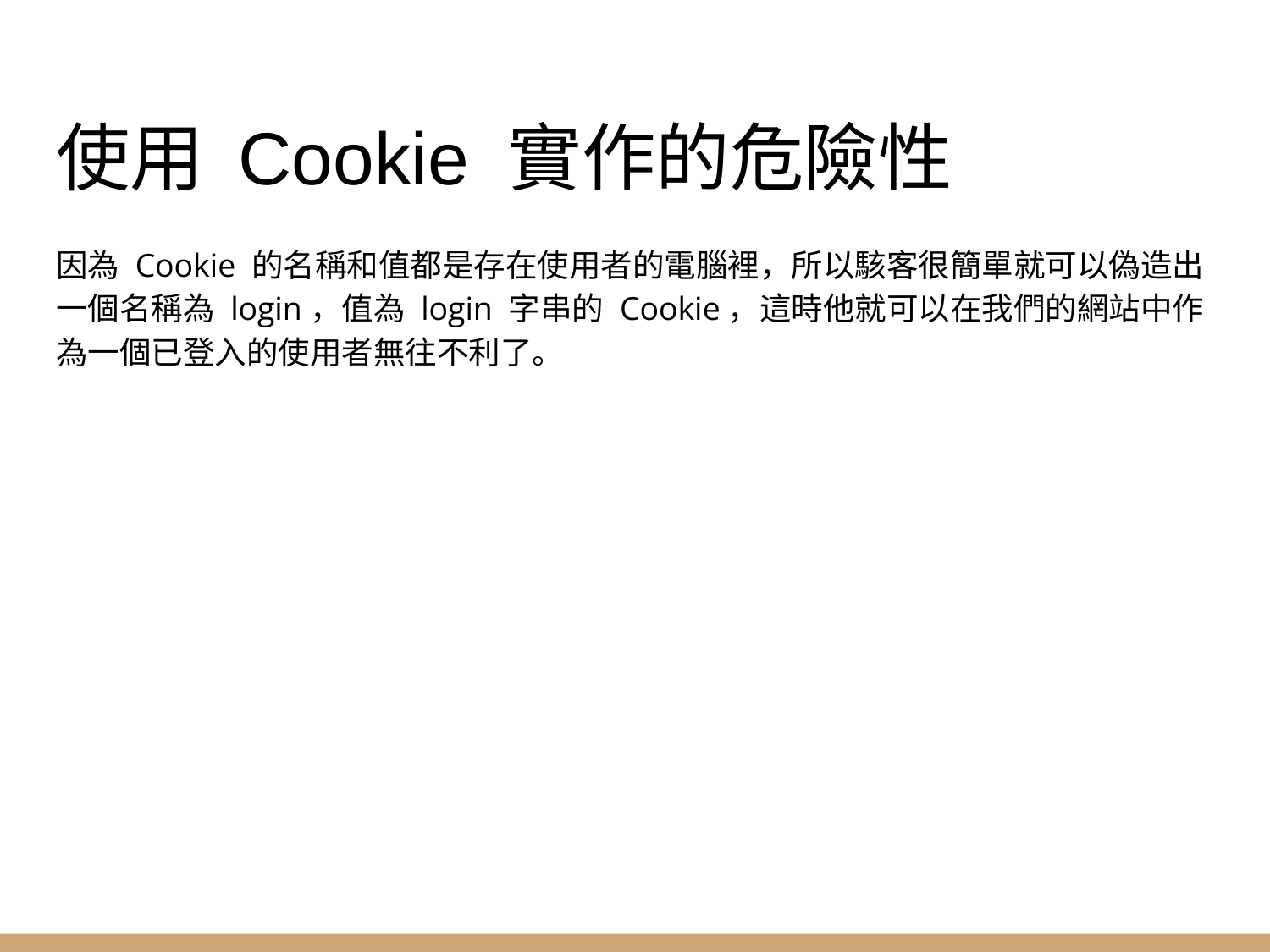

# 使用 Cookie 實作的危險性
因為 Cookie 的名稱和值都是存在使用者的電腦裡，所以駭客很簡單就可以偽造出一個名稱為 login，值為 login 字串的 Cookie，這時他就可以在我們的網站中作為一個已登入的使用者無往不利了。